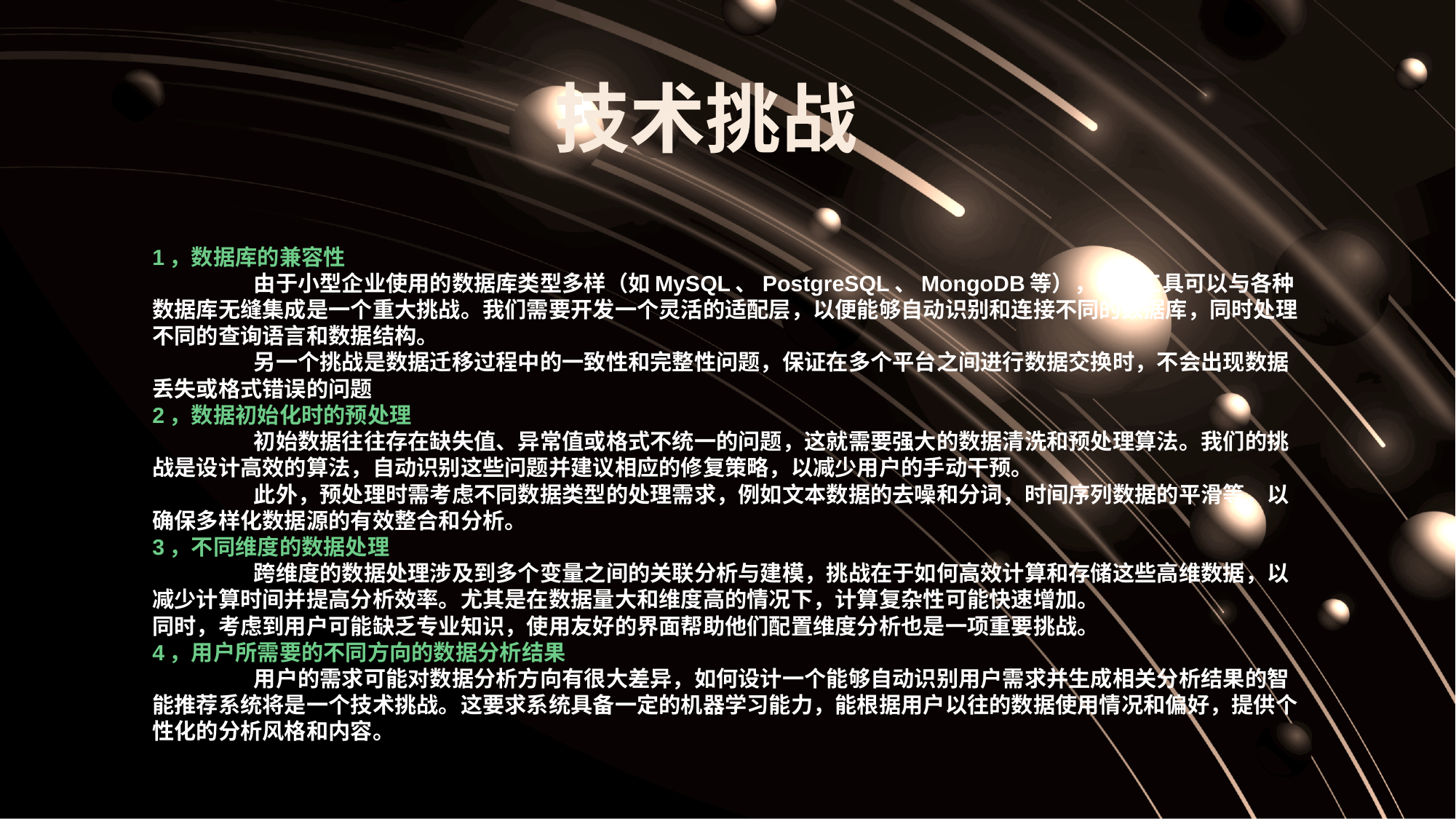

技术挑战
1，数据库的兼容性
	由于小型企业使用的数据库类型多样（如MySQL、PostgreSQL、MongoDB等），确保工具可以与各种数据库无缝集成是一个重大挑战。我们需要开发一个灵活的适配层，以便能够自动识别和连接不同的数据库，同时处理不同的查询语言和数据结构。
	另一个挑战是数据迁移过程中的一致性和完整性问题，保证在多个平台之间进行数据交换时，不会出现数据丢失或格式错误的问题
2，数据初始化时的预处理
	初始数据往往存在缺失值、异常值或格式不统一的问题，这就需要强大的数据清洗和预处理算法。我们的挑战是设计高效的算法，自动识别这些问题并建议相应的修复策略，以减少用户的手动干预。
	此外，预处理时需考虑不同数据类型的处理需求，例如文本数据的去噪和分词，时间序列数据的平滑等，以确保多样化数据源的有效整合和分析。
3，不同维度的数据处理
	跨维度的数据处理涉及到多个变量之间的关联分析与建模，挑战在于如何高效计算和存储这些高维数据，以减少计算时间并提高分析效率。尤其是在数据量大和维度高的情况下，计算复杂性可能快速增加。
同时，考虑到用户可能缺乏专业知识，使用友好的界面帮助他们配置维度分析也是一项重要挑战。
4，用户所需要的不同方向的数据分析结果
	用户的需求可能对数据分析方向有很大差异，如何设计一个能够自动识别用户需求并生成相关分析结果的智能推荐系统将是一个技术挑战。这要求系统具备一定的机器学习能力，能根据用户以往的数据使用情况和偏好，提供个性化的分析风格和内容。